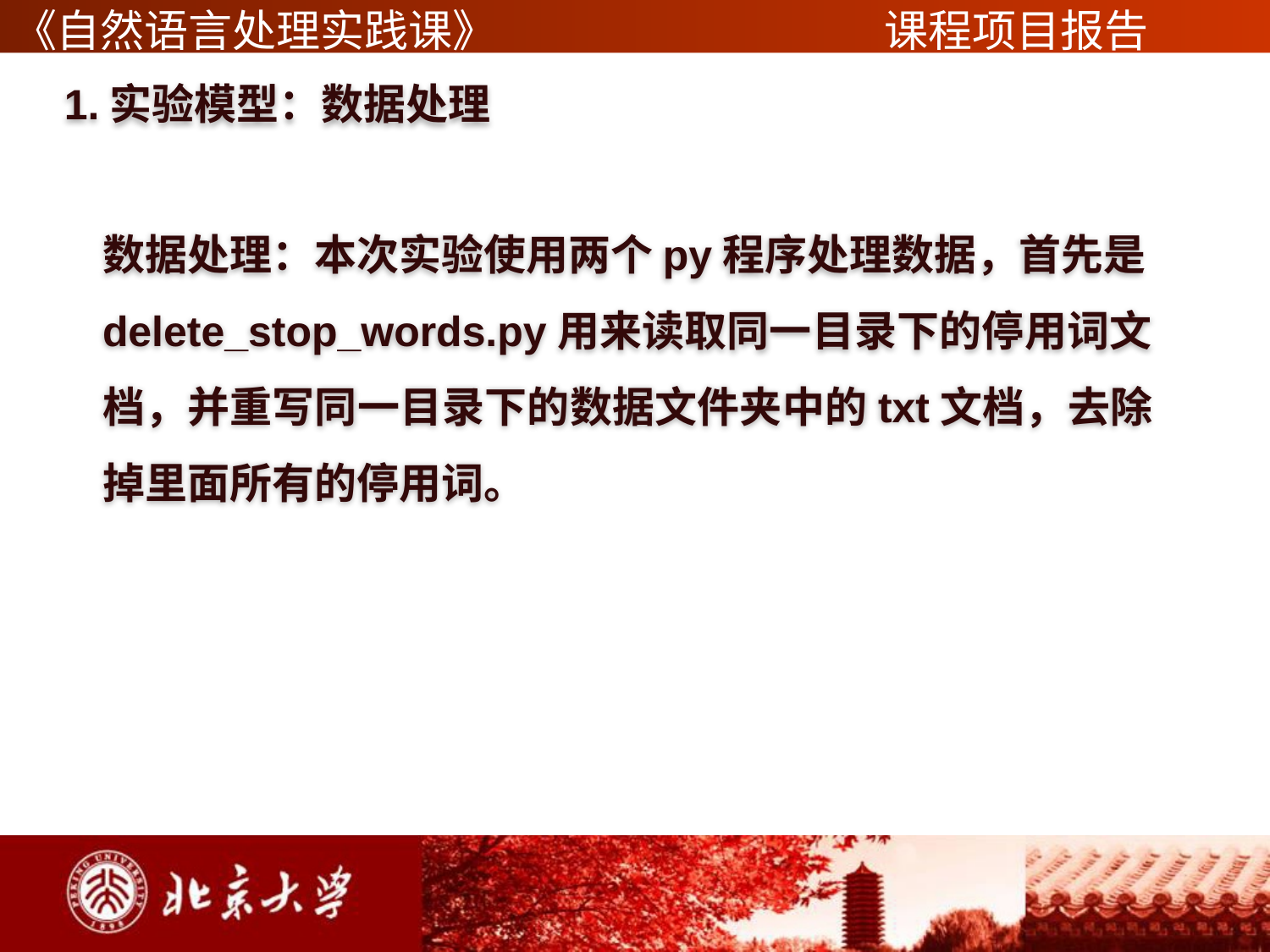

1.实验模型：数据处理
数据处理：本次实验使用两个py程序处理数据，首先是delete_stop_words.py用来读取同一目录下的停用词文档，并重写同一目录下的数据文件夹中的txt文档，去除掉里面所有的停用词。